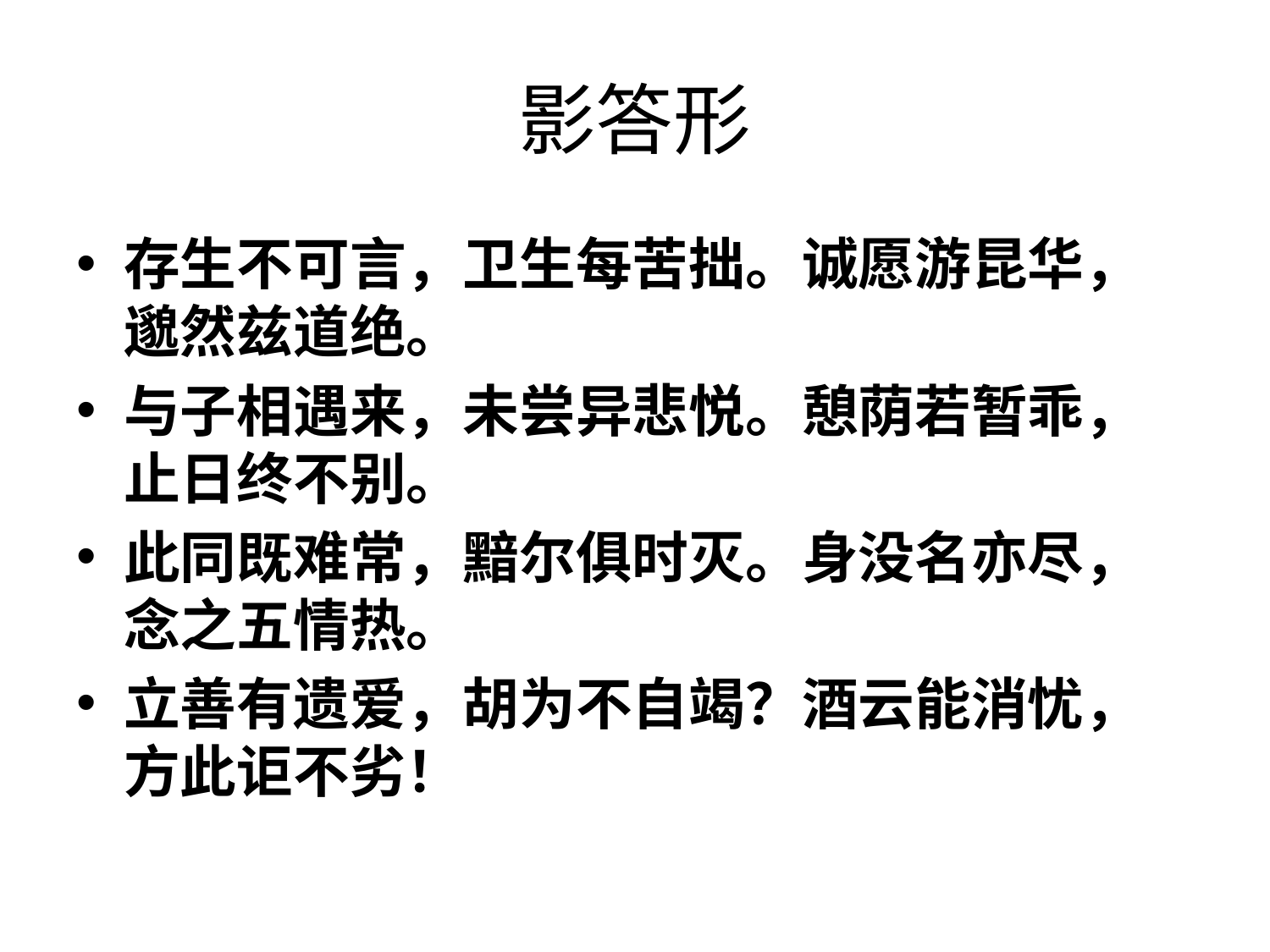

# 影答形
存生不可言，卫生每苦拙。诚愿游昆华，邈然兹道绝。
与子相遇来，未尝异悲悦。憩荫若暂乖，止日终不别。
此同既难常，黯尔俱时灭。身没名亦尽，念之五情热。
立善有遗爱，胡为不自竭？酒云能消忧，方此讵不劣！